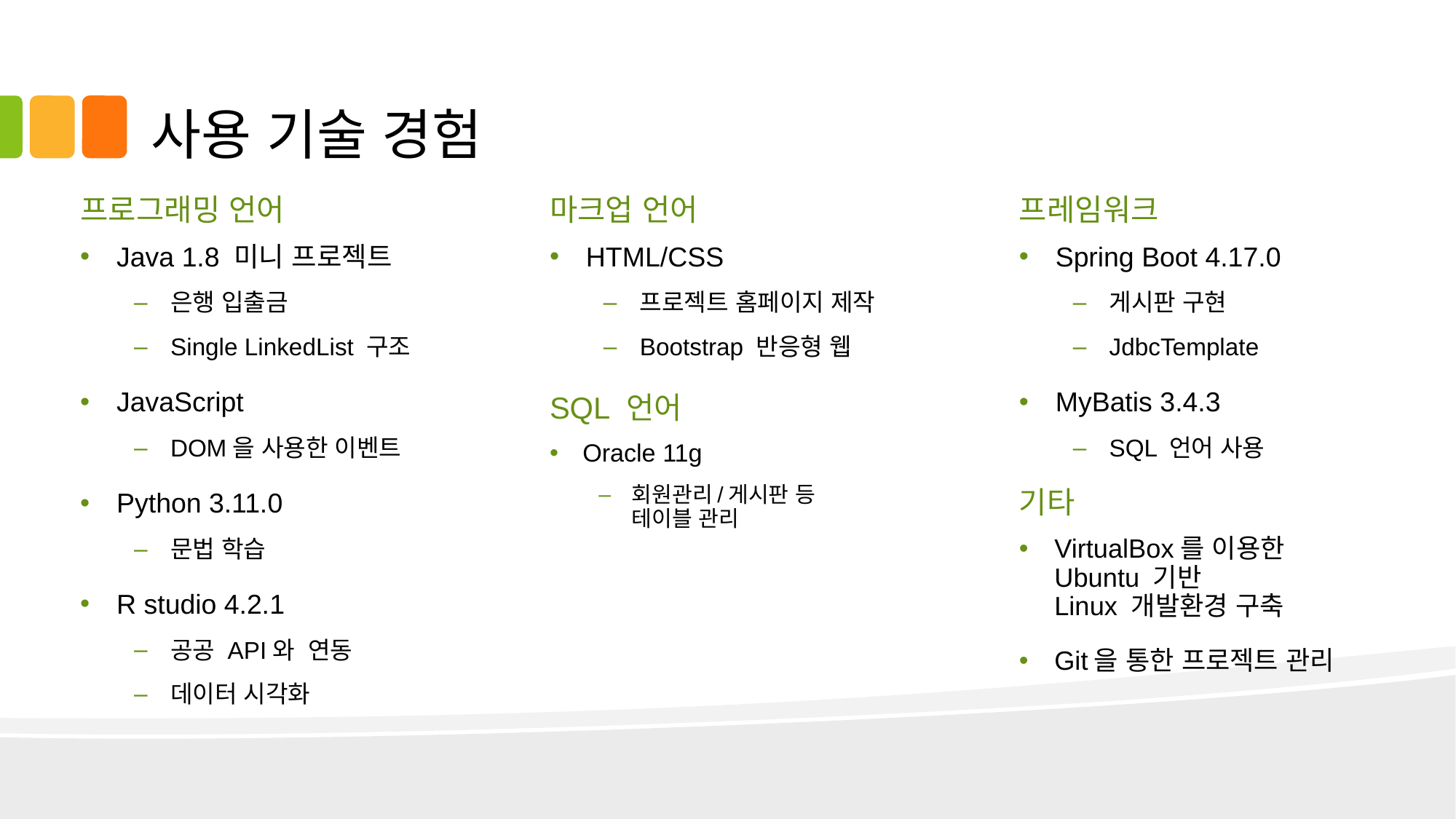

# 사용 기술 경험
프로그래밍 언어
마크업 언어
프레임워크
Java 1.8 미니 프로젝트
은행 입출금
Single LinkedList 구조
JavaScript
DOM을 사용한 이벤트
Python 3.11.0
문법 학습
R studio 4.2.1
공공 API와  연동
데이터 시각화

HTML/CSS
프로젝트 홈페이지 제작
Bootstrap 반응형 웹

Spring Boot 4.17.0
게시판 구현
JdbcTemplate
MyBatis 3.4.3
SQL 언어 사용

SQL 언어
Oracle 11g
회원관리/게시판 등        테이블 관리

기타
VirtualBox를 이용한 Ubuntu 기반                        Linux 개발환경 구축
Git을 통한 프로젝트 관리